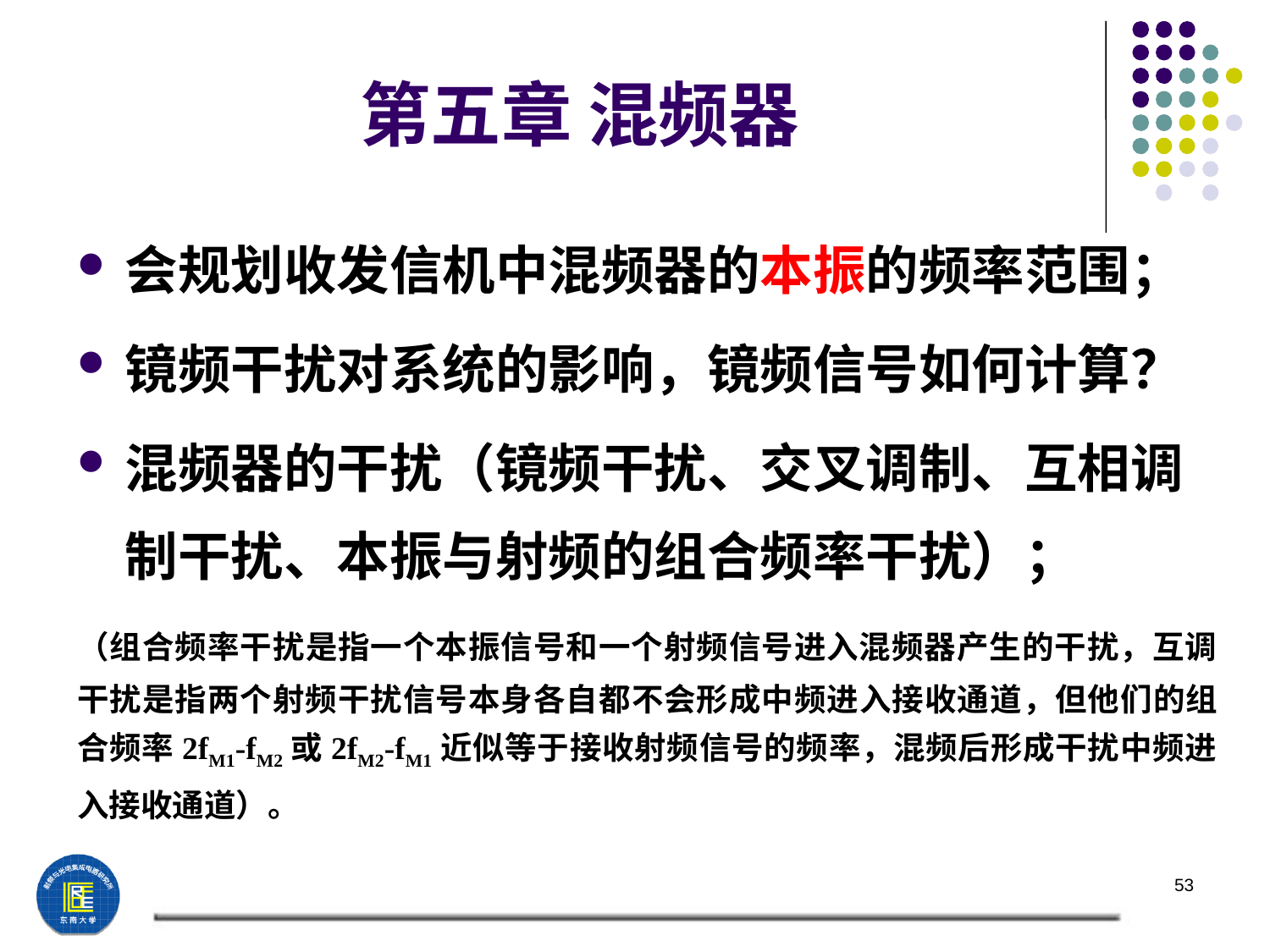

# 第五章 混频器
会规划收发信机中混频器的本振的频率范围；
镜频干扰对系统的影响，镜频信号如何计算？
混频器的干扰（镜频干扰、交叉调制、互相调制干扰、本振与射频的组合频率干扰）；
（组合频率干扰是指一个本振信号和一个射频信号进入混频器产生的干扰，互调干扰是指两个射频干扰信号本身各自都不会形成中频进入接收通道，但他们的组合频率2fM1-fM2或2fM2-fM1近似等于接收射频信号的频率，混频后形成干扰中频进入接收通道）。
53